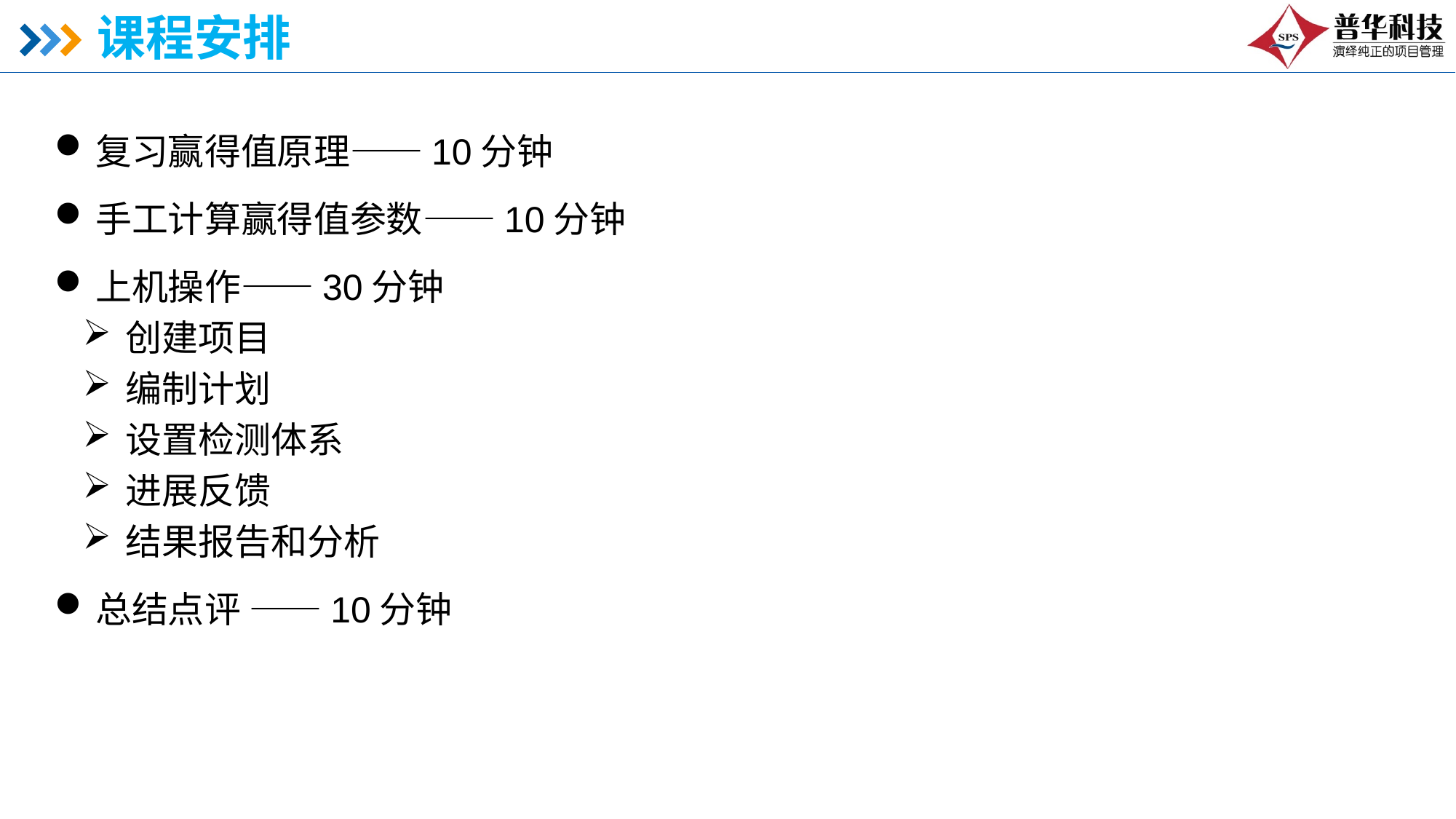

# 课程安排
复习赢得值原理——10分钟

手工计算赢得值参数——10分钟

上机操作——30分钟
创建项目
编制计划
设置检测体系
进展反馈
结果报告和分析

总结点评 ——10分钟